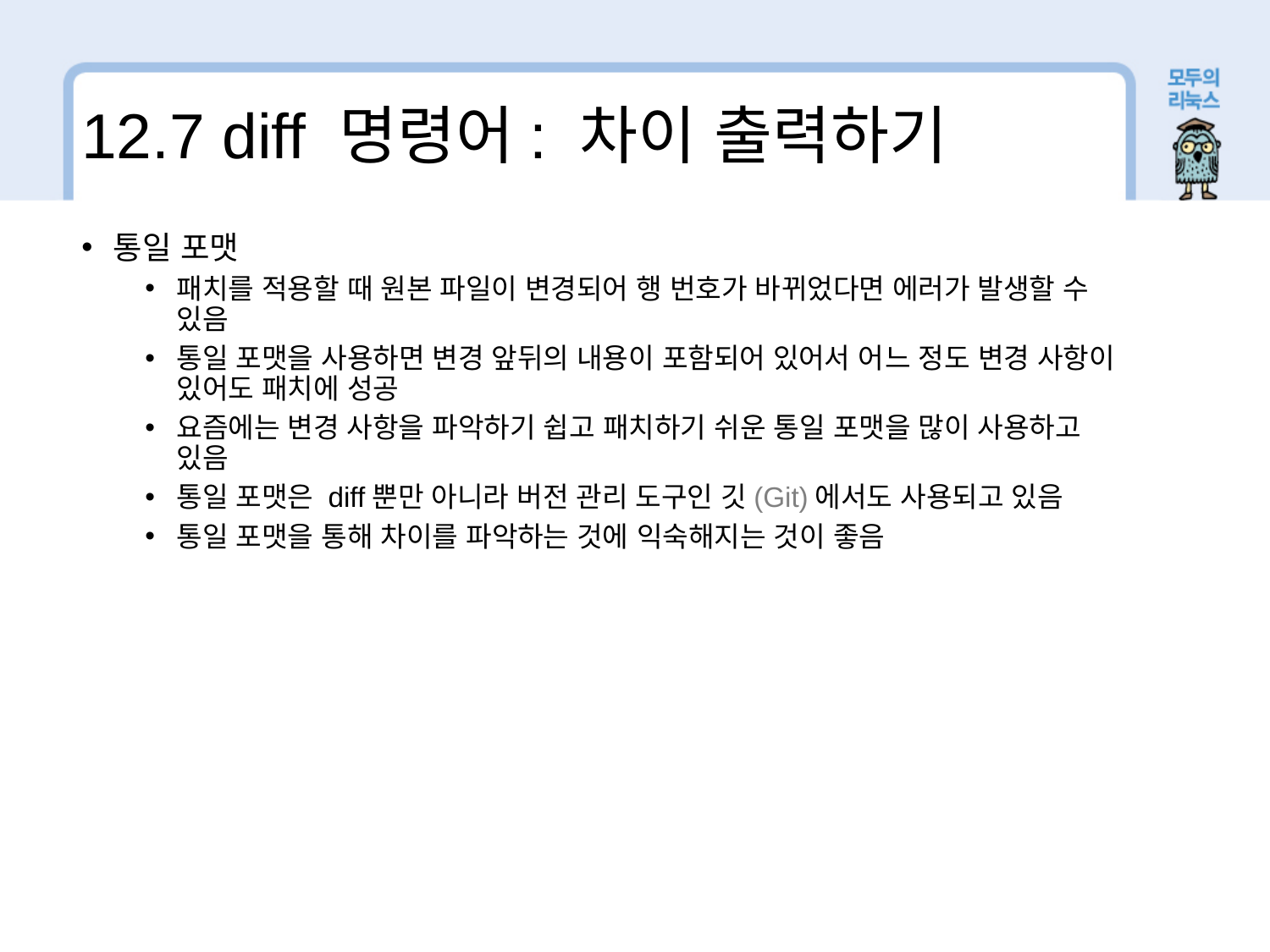

12.7 diff 명령어: 차이 출력하기
통일 포맷
패치를 적용할 때 원본 파일이 변경되어 행 번호가 바뀌었다면 에러가 발생할 수 있음
통일 포맷을 사용하면 변경 앞뒤의 내용이 포함되어 있어서 어느 정도 변경 사항이 있어도 패치에 성공
요즘에는 변경 사항을 파악하기 쉽고 패치하기 쉬운 통일 포맷을 많이 사용하고 있음
통일 포맷은 diff뿐만 아니라 버전 관리 도구인 깃(Git)에서도 사용되고 있음
통일 포맷을 통해 차이를 파악하는 것에 익숙해지는 것이 좋음